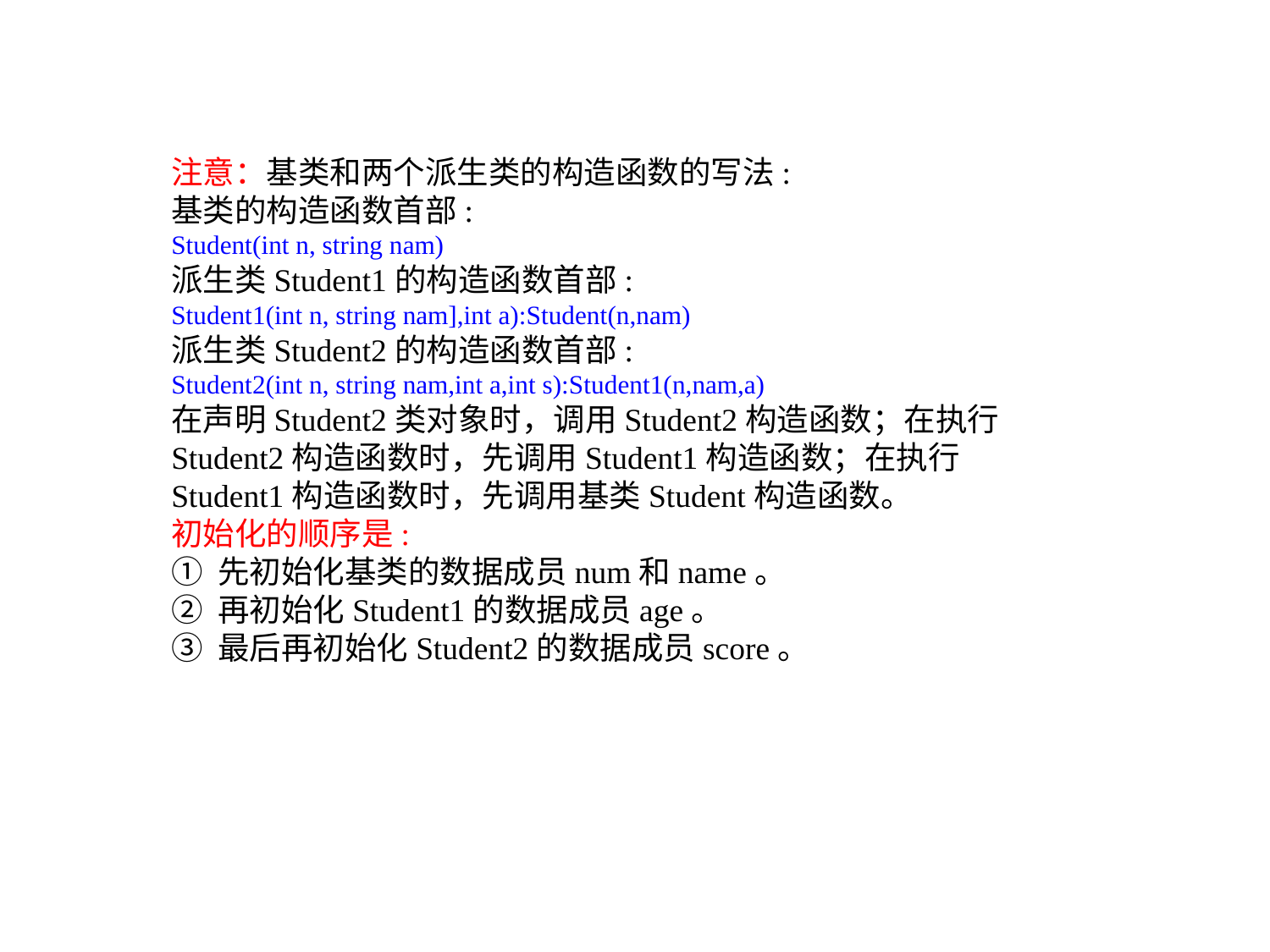

注意：基类和两个派生类的构造函数的写法:
基类的构造函数首部:
Student(int n, string nam)
派生类Student1的构造函数首部:
Student1(int n, string nam],int a):Student(n,nam)
派生类Student2的构造函数首部:
Student2(int n, string nam,int a,int s):Student1(n,nam,a)
在声明Student2类对象时，调用Student2构造函数；在执行Student2构造函数时，先调用Student1构造函数；在执行Student1构造函数时，先调用基类Student构造函数。
初始化的顺序是:
① 先初始化基类的数据成员num和name。
② 再初始化Student1的数据成员age。
③ 最后再初始化Student2的数据成员score。